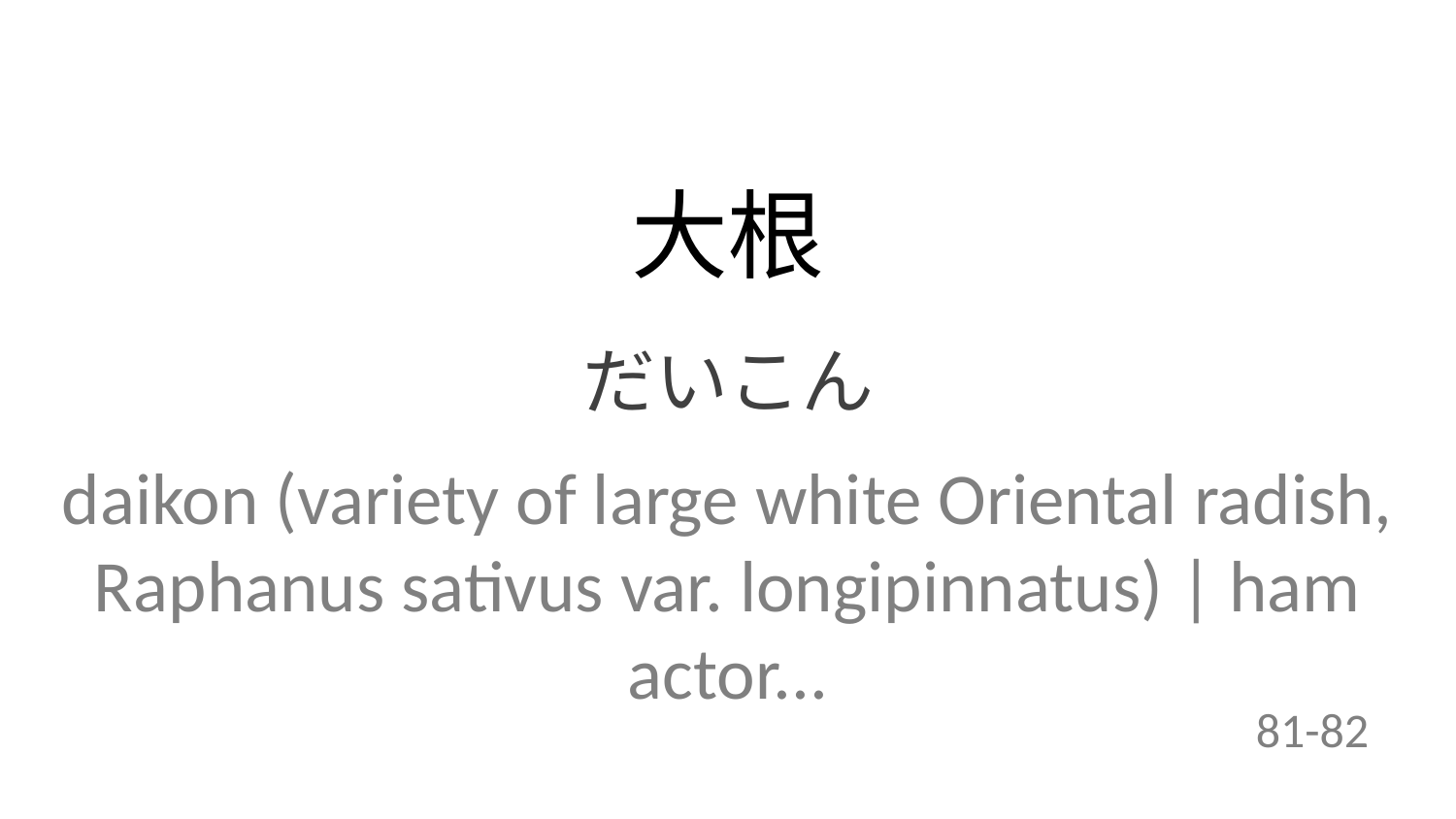

大根

だいこん
daikon (variety of large white Oriental radish, Raphanus sativus var. longipinnatus) | ham actor...
81-82